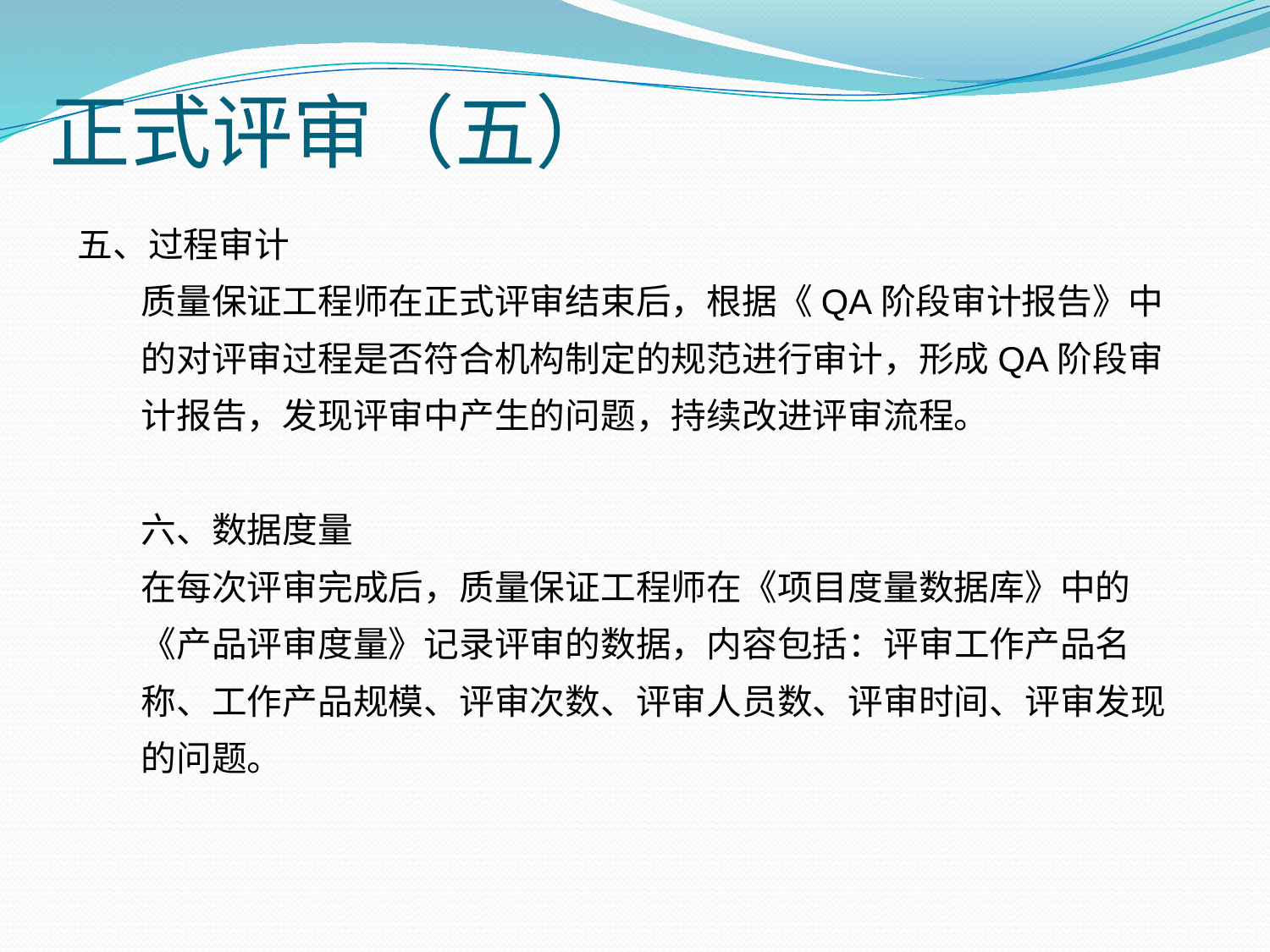

正式评审（五）
五、过程审计
质量保证工程师在正式评审结束后，根据《QA阶段审计报告》中的对评审过程是否符合机构制定的规范进行审计，形成QA阶段审计报告，发现评审中产生的问题，持续改进评审流程。

六、数据度量
在每次评审完成后，质量保证工程师在《项目度量数据库》中的《产品评审度量》记录评审的数据，内容包括：评审工作产品名称、工作产品规模、评审次数、评审人员数、评审时间、评审发现的问题。